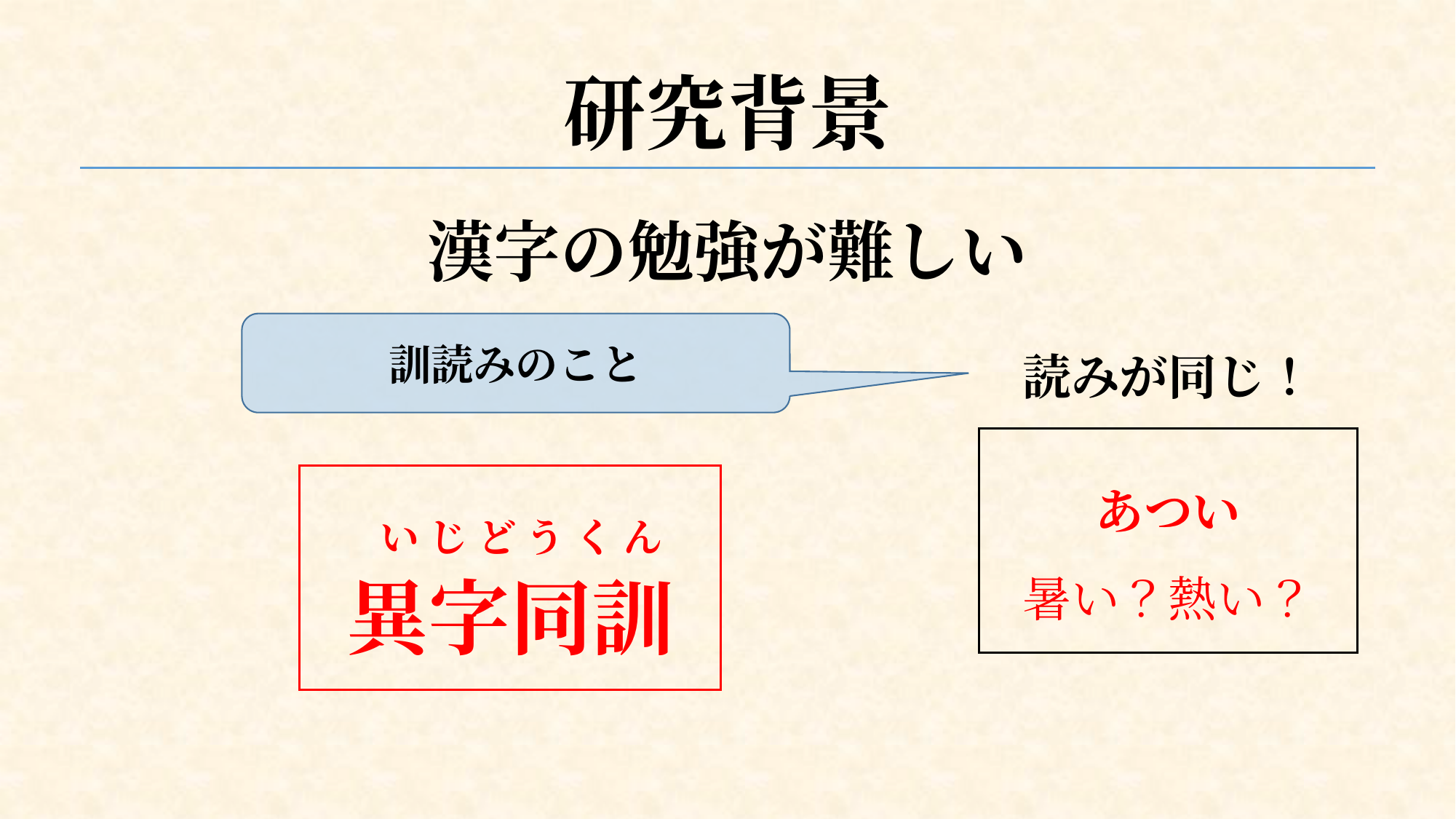

研究背景
漢字の勉強が難しい
訓読みのこと
読みが同じ！
あつい
暑い？熱い？

異字同訓
いじどうくん